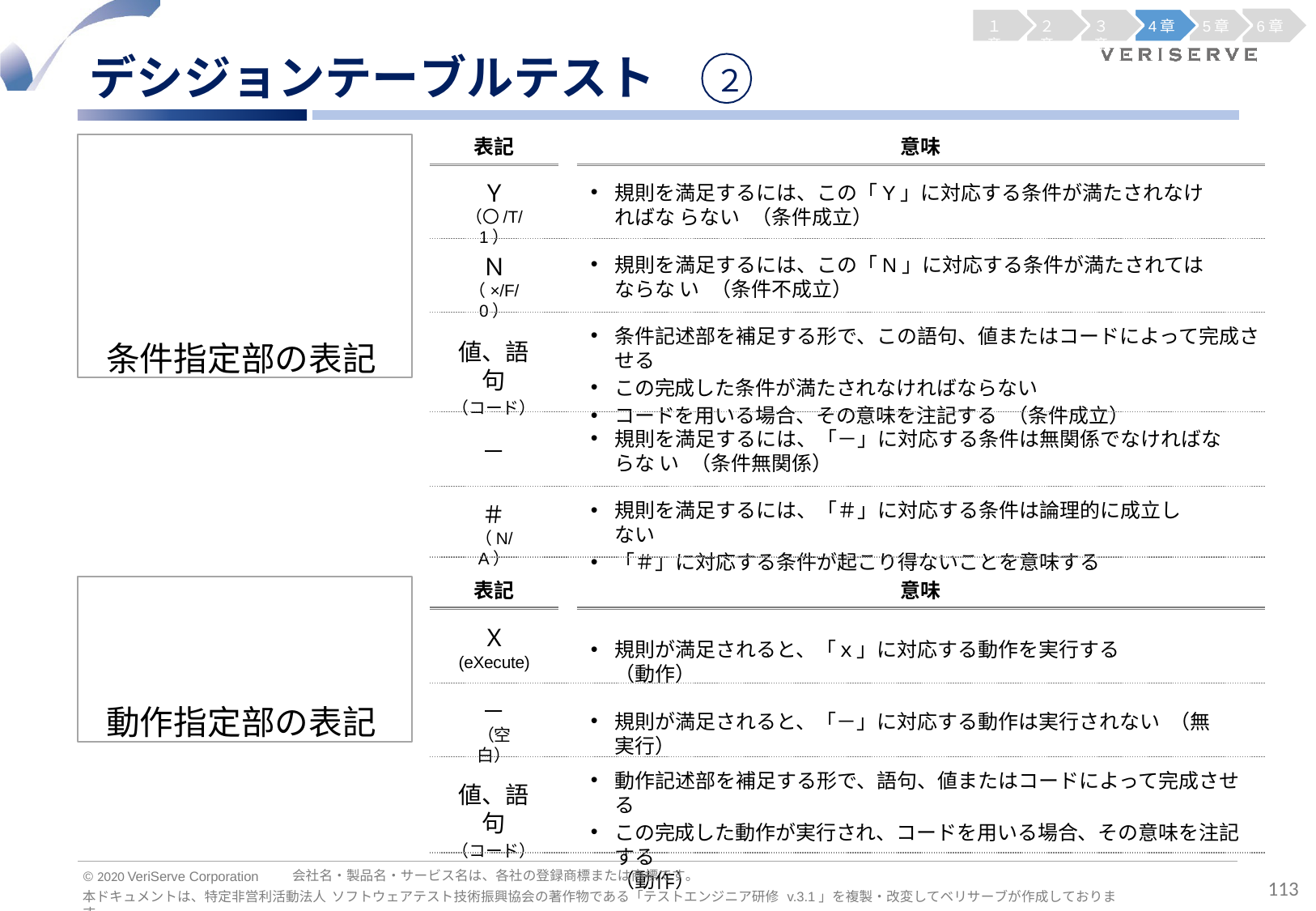

１章
２章
３章
4章
5章
6章
デシジョンテーブルテスト

２
表記
意味

条件指定部の表記

Ｙ
（〇/T/1）
規則を満足するには、この「Y」に対応する条件が満たされなければな らない （条件成立）

Ｎ
（×/F/0）
規則を満足するには、この「N」に対応する条件が満たされてはならな い （条件不成立）

条件記述部を補足する形で、この語句、値またはコードによって完成させる
この完成した条件が満たされなければならない
コードを用いる場合、その意味を注記する （条件成立）
値、語句
（コード）

規則を満足するには、「－」に対応する条件は無関係でなければならな い （条件無関係）
－

規則を満足するには、「＃」に対応する条件は論理的に成立しない
「＃」に対応する条件が起こり得ないことを意味する
＃
（N/A）

表記
意味

動作指定部の表記

Ｘ
(eXecute)
規則が満足されると、「ｘ」に対応する動作を実行する （動作）

－
（空白）
規則が満足されると、「－」に対応する動作は実行されない （無実行）

動作記述部を補足する形で、語句、値またはコードによって完成させる
この完成した動作が実行され、コードを用いる場合、その意味を注記する
（動作）
値、語句
（コード）

会社名・製品名・サービス名は、各社の登録商標または商標です。
© 2020 VeriServe Corporation
113
本ドキュメントは、特定非営利活動法人 ソフトウェアテスト技術振興協会の著作物である「テストエンジニア研修 v.3.1」を複製・改変してベリサーブが作成しております。